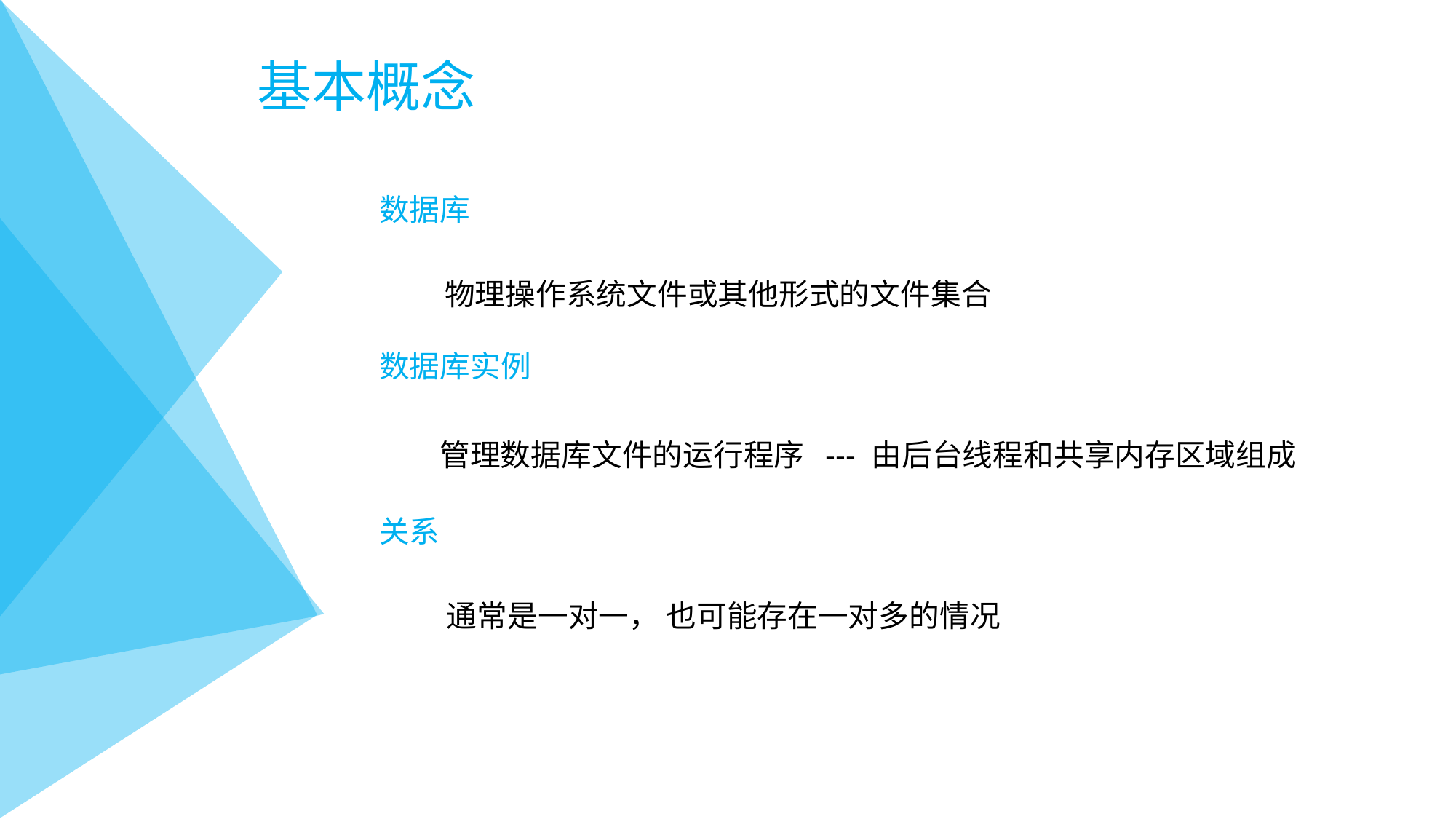

# 基本概念
数据库

物理操作系统文件或其他形式的文件集合
数据库实例
管理数据库文件的运行程序  --- 由后台线程和共享内存区域组成
关系
通常是一对一， 也可能存在一对多的情况